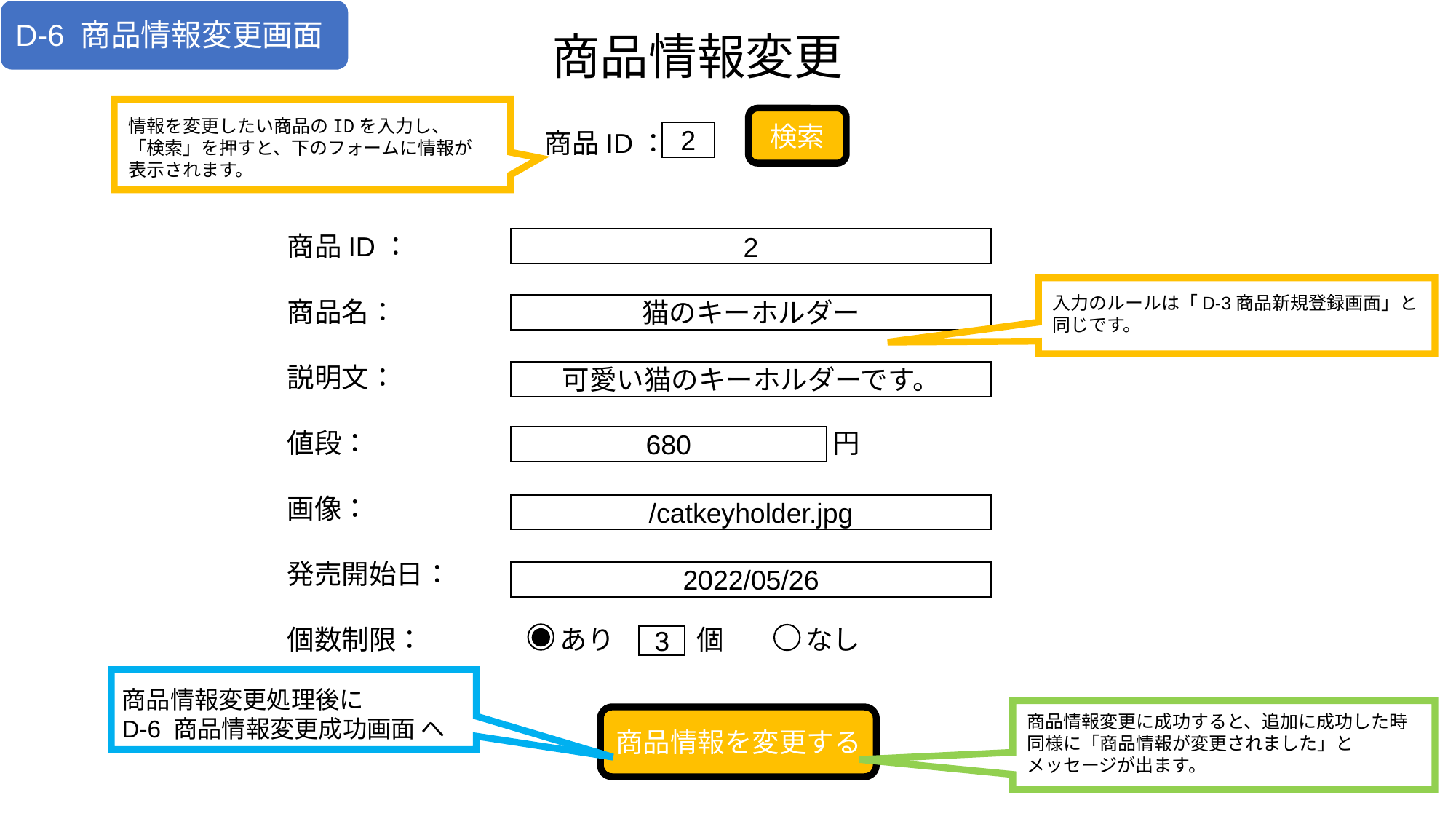

D-6 商品情報変更画面

商品情報変更

情報を変更したい商品のIDを入力し、
「検索」を押すと、下のフォームに情報が
表示されます。
検索
商品ID：
2
商品ID：

商品名：

説明文：

値段：　　　　　　　　　　　　　　　　　円

画像：

発売開始日：

個数制限：　　　　　あり　　　個　　　なし
2
猫のキーホルダー
可愛い猫のキーホルダーです。
680
/catkeyholder.jpg
2022/05/26

3

入力のルールは「D-3商品新規登録画面」と
同じです。

商品情報変更処理後に
D-6 商品情報変更成功画面 へ

商品情報変更に成功すると、追加に成功した時同様に「商品情報が変更されました」と
メッセージが出ます。
商品情報を変更する